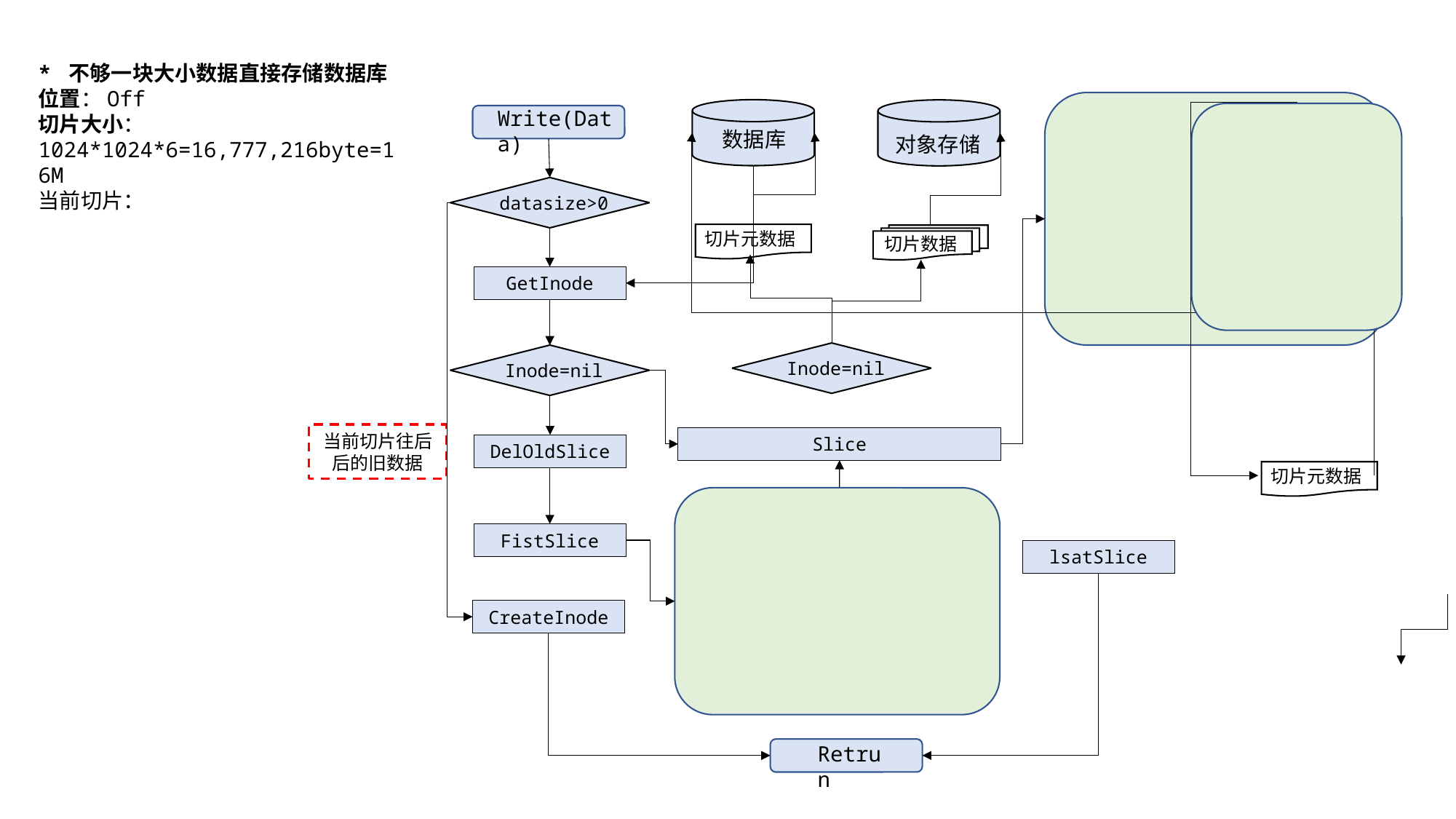

* 不够一块大小数据直接存储数据库
位置：Off
切片大小：1024*1024*6=16,777,216byte=16M
当前切片：

Write(Data)

数据库
对象存储

datasize>0
切片元数据

切片数据
GetInode

Inode=nil
Inode=nil
当前切片往后后的旧数据
Slice
DelOldSlice
切片元数据

FistSlice
lsatSlice
CreateInode
Retrun